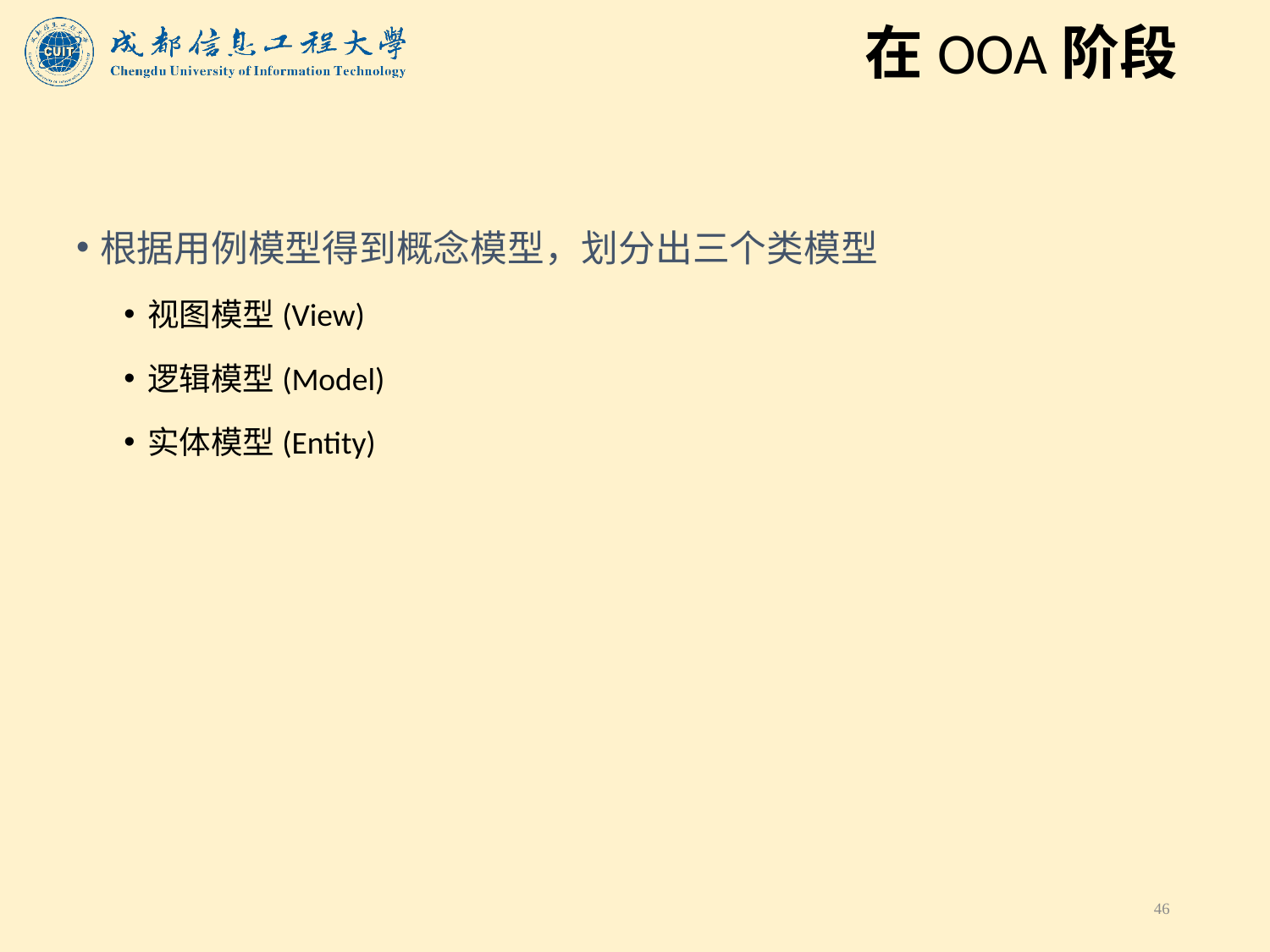

# 在OOA阶段
根据用例模型得到概念模型，划分出三个类模型
视图模型(View)
逻辑模型(Model)
实体模型(Entity)
46